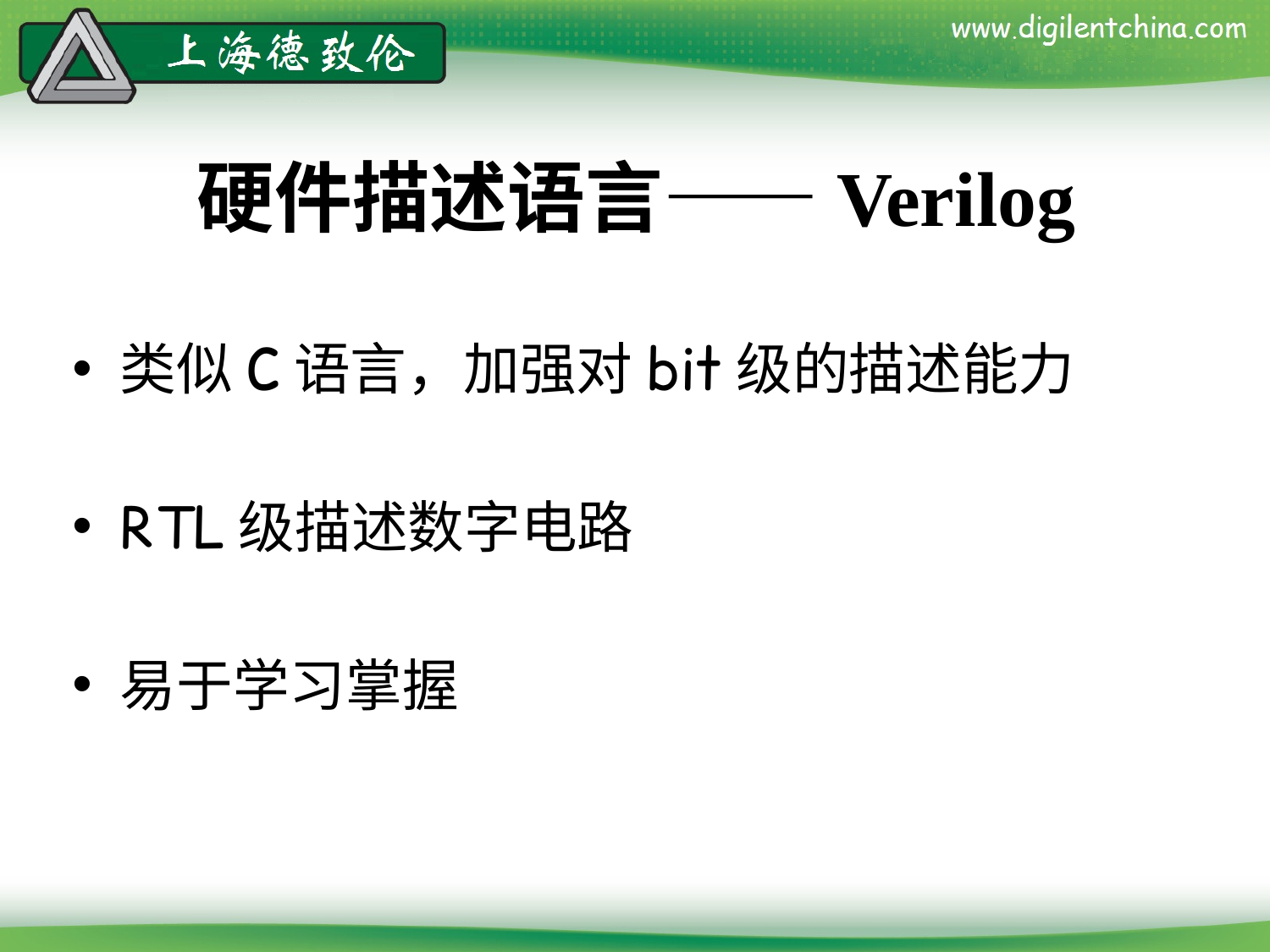

# 硬件描述语言——Verilog
类似C语言，加强对bit级的描述能力

RTL级描述数字电路

易于学习掌握